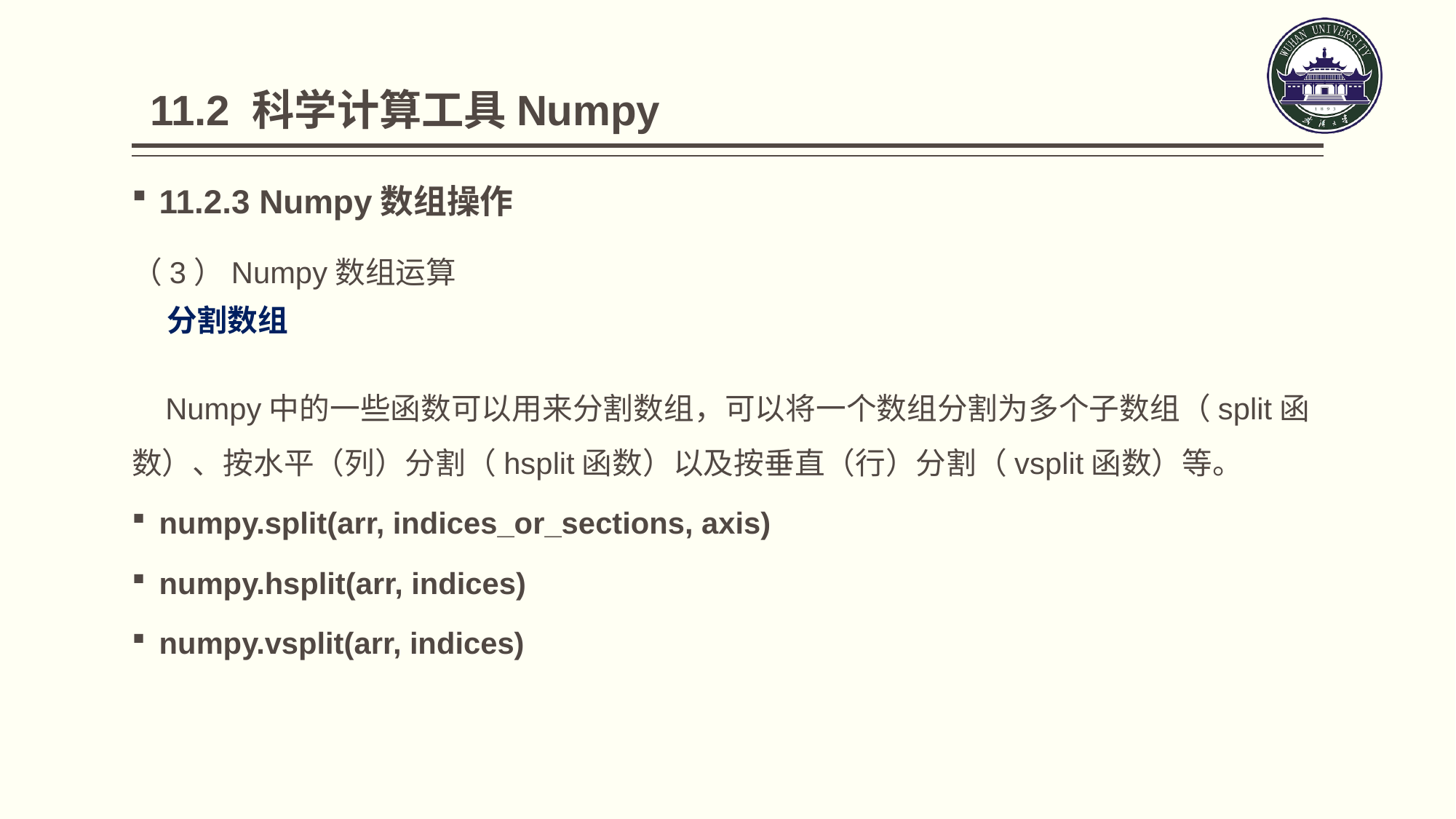

11.2 科学计算工具Numpy
11.2.3 Numpy数组操作
（3）Numpy数组运算
    分割数组
    Numpy中的一些函数可以用来分割数组，可以将一个数组分割为多个子数组（split函数）、按水平（列）分割（hsplit函数）以及按垂直（行）分割（vsplit函数）等。
numpy.split(arr, indices_or_sections, axis)
numpy.hsplit(arr, indices)
numpy.vsplit(arr, indices)